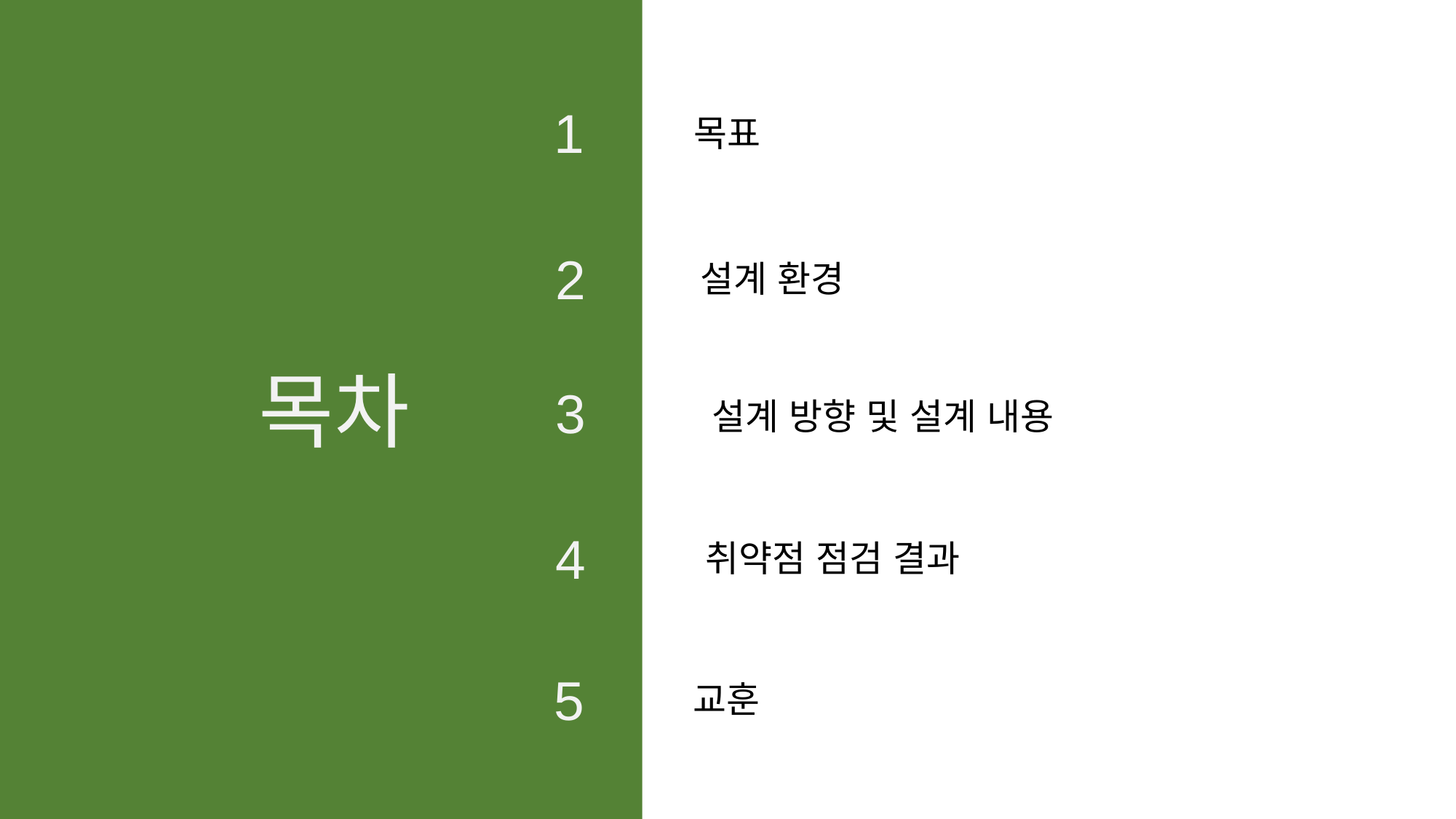

1
목표
2
설계 환경
목차
3
설계 방향 및 설계 내용
4
취약점 점검 결과
5
교훈